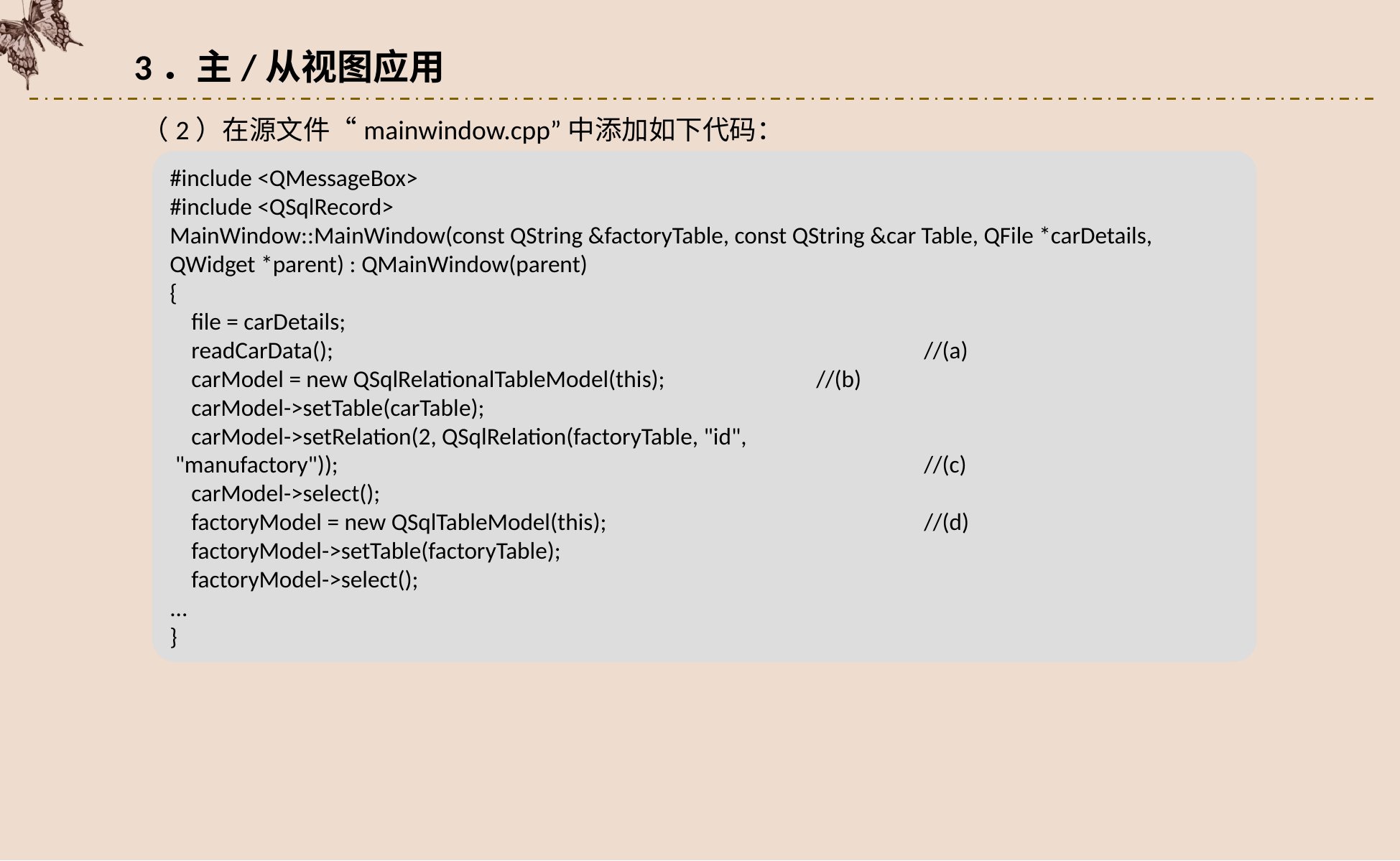

3．主/从视图应用
（2）在源文件“mainwindow.cpp”中添加如下代码：
#include <QMessageBox>
#include <QSqlRecord>
MainWindow::MainWindow(const QString &factoryTable, const QString &car Table, QFile *carDetails, QWidget *parent) : QMainWindow(parent)
{
    file = carDetails;
    readCarData();						//(a)
    carModel = new QSqlRelationalTableModel(this);		//(b)
    carModel->setTable(carTable);
    carModel->setRelation(2, QSqlRelation(factoryTable, "id",
 "manufactory"));						//(c)
    carModel->select();
    factoryModel = new QSqlTableModel(this);			//(d)
    factoryModel->setTable(factoryTable);
    factoryModel->select();
...
}